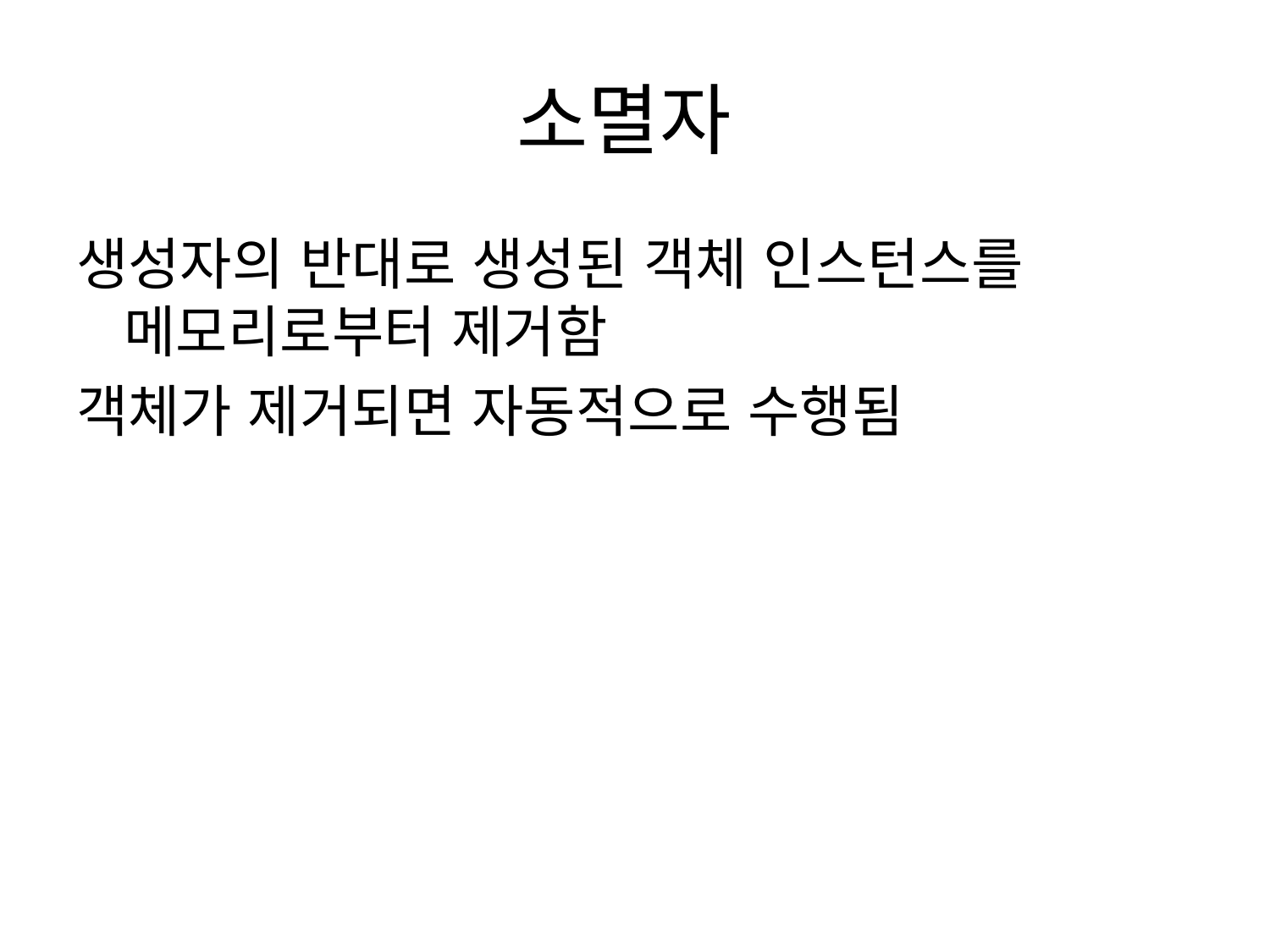

# 소멸자
생성자의 반대로 생성된 객체 인스턴스를 메모리로부터 제거함
객체가 제거되면 자동적으로 수행됨